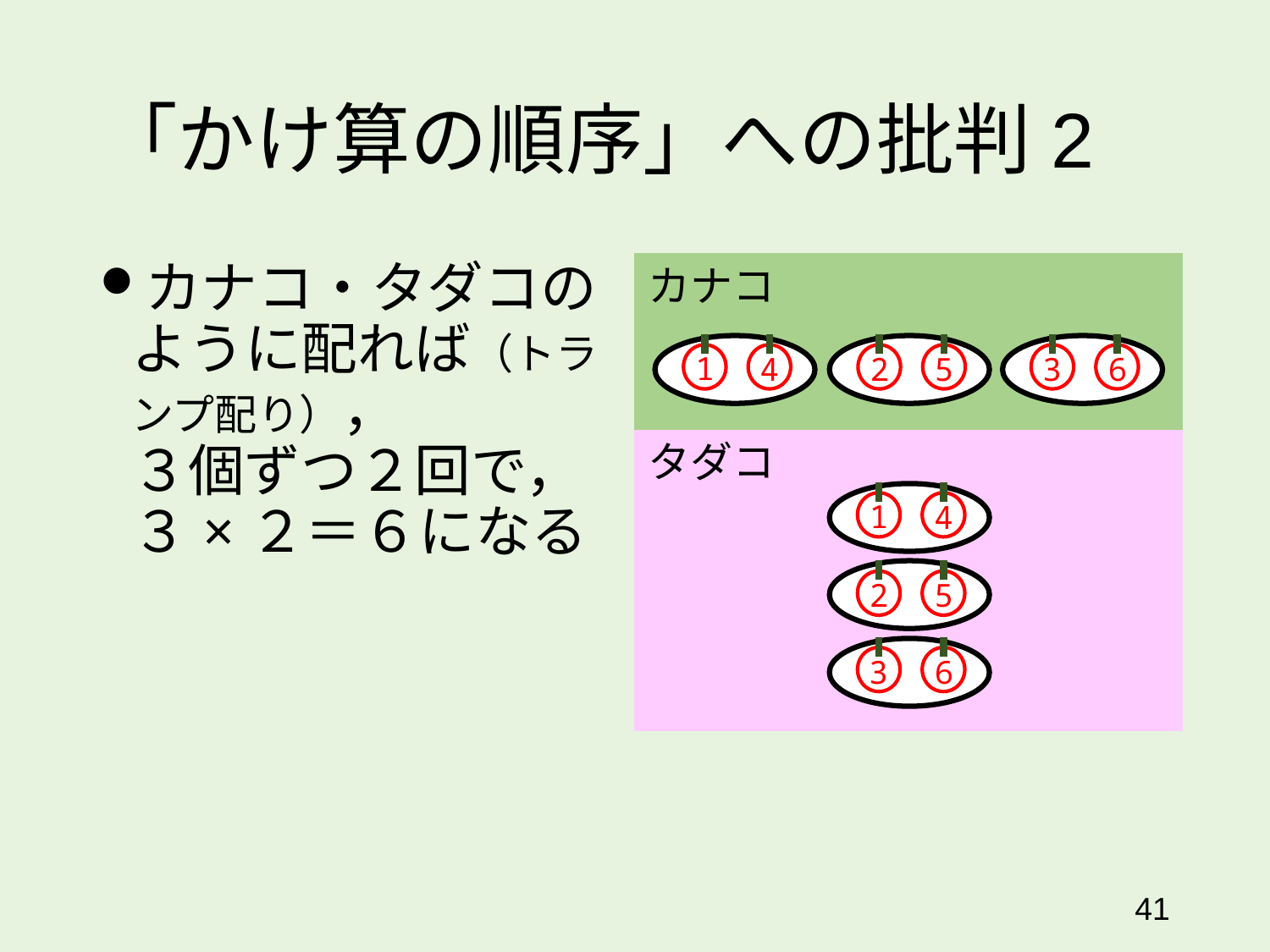

# 「かけ算の順序」への批判2
カナコ・タダコの
ように配れば（トラ
ンプ配り），
３個ずつ２回で，
３×２＝６になる
カナコ

1

4

2

5

3

6

タダコ
1

4

2

5

3

6

41